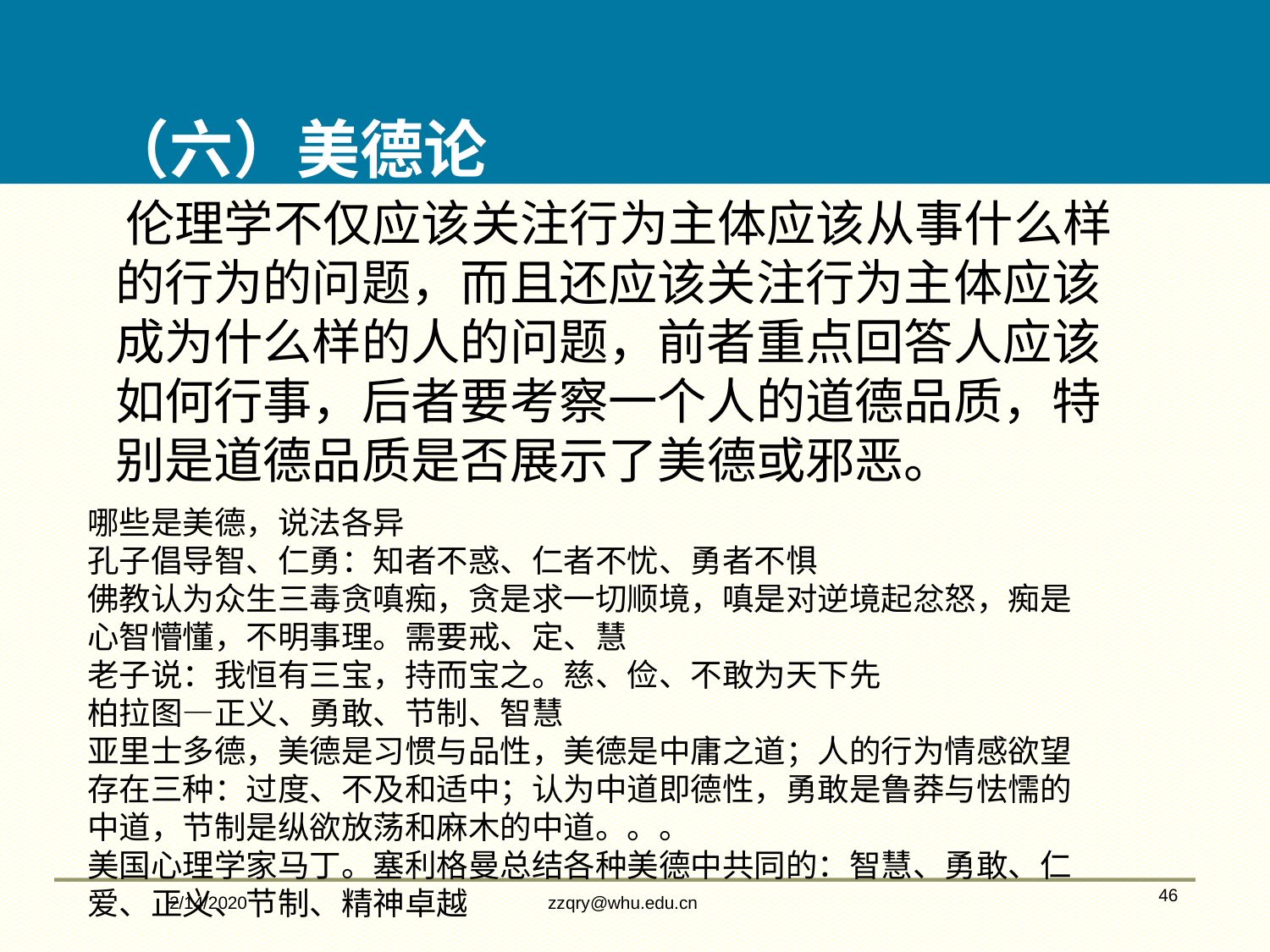

（六）美德论
      伦理学不仅应该关注行为主体应该从事什么样的行为的问题，而且还应该关注行为主体应该成为什么样的人的问题，前者重点回答人应该如何行事，后者要考察一个人的道德品质，特别是道德品质是否展示了美德或邪恶。
哪些是美德，说法各异
孔子倡导智、仁勇：知者不惑、仁者不忧、勇者不惧
佛教认为众生三毒贪嗔痴，贪是求一切顺境，嗔是对逆境起忿怒，痴是心智懵懂，不明事理。需要戒、定、慧
老子说：我恒有三宝，持而宝之。慈、俭、不敢为天下先
柏拉图—正义、勇敢、节制、智慧
亚里士多德，美德是习惯与品性，美德是中庸之道；人的行为情感欲望存在三种：过度、不及和适中；认为中道即德性，勇敢是鲁莽与怯懦的中道，节制是纵欲放荡和麻木的中道。。。
美国心理学家马丁。塞利格曼总结各种美德中共同的：智慧、勇敢、仁爱、正义、节制、精神卓越
2/14/2020
zzqry@whu.edu.cn
46